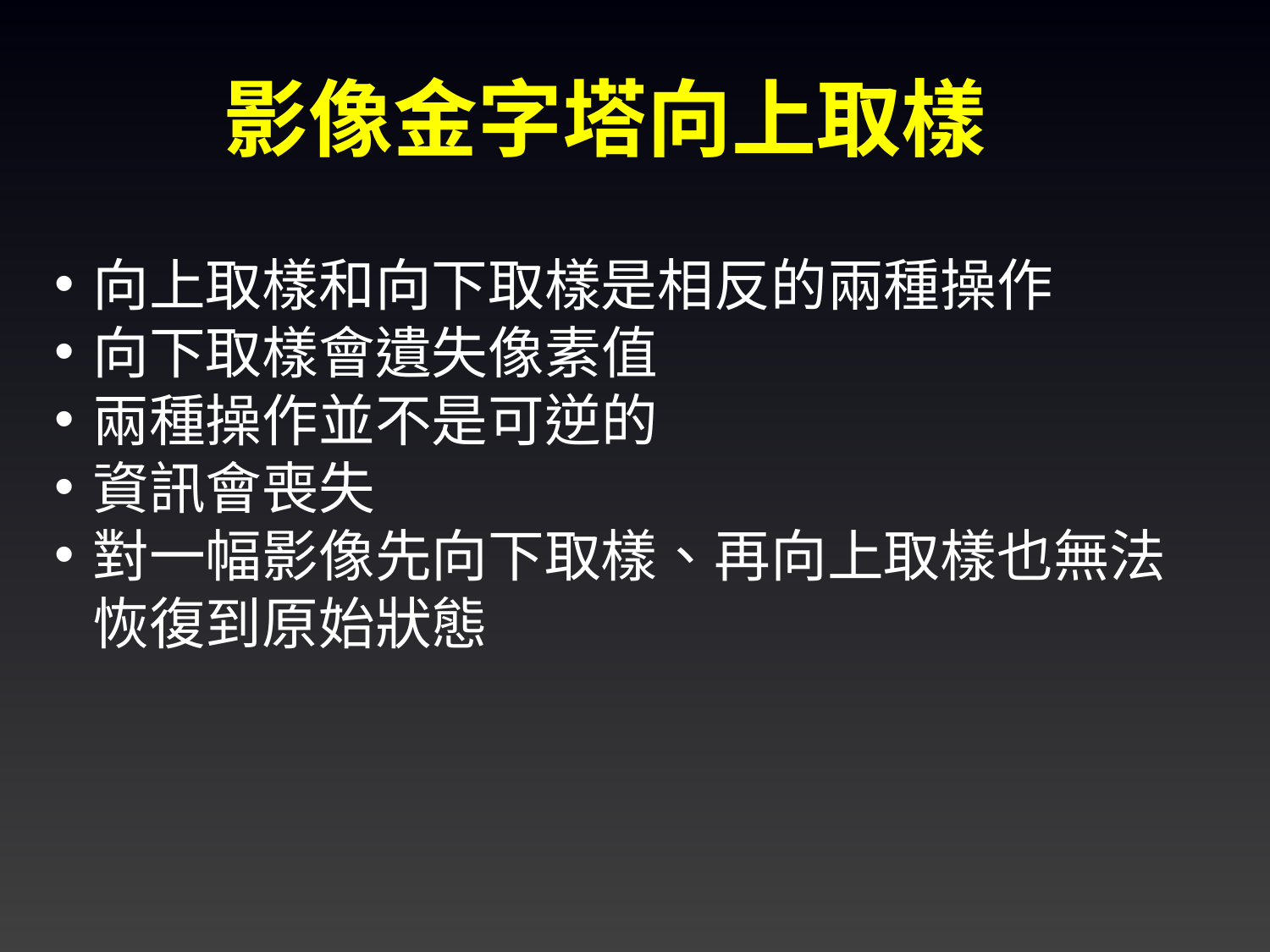

影像金字塔向上取樣
向上取樣和向下取樣是相反的兩種操作
向下取樣會遺失像素值
兩種操作並不是可逆的
資訊會喪失
對一幅影像先向下取樣、再向上取樣也無法恢復到原始狀態